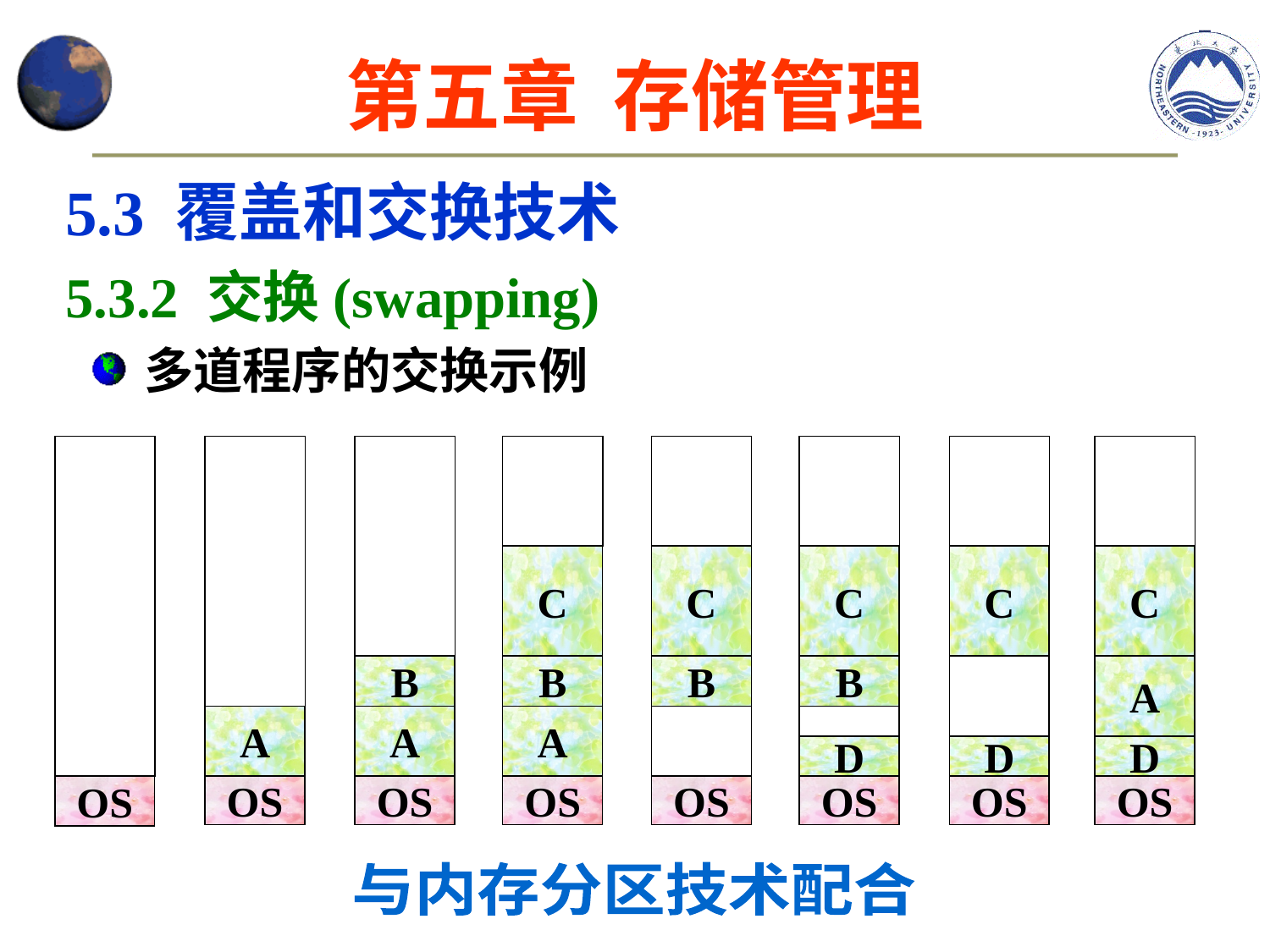

第五章  存储管理
5.3 覆盖和交换技术
5.3.2 交换(swapping)
多道程序的交换示例

OS

A
OS

B
A
OS

C
B
A
OS

C
B

OS

C
B

D
OS

C

D
OS

C
A
D
OS
与内存分区技术配合